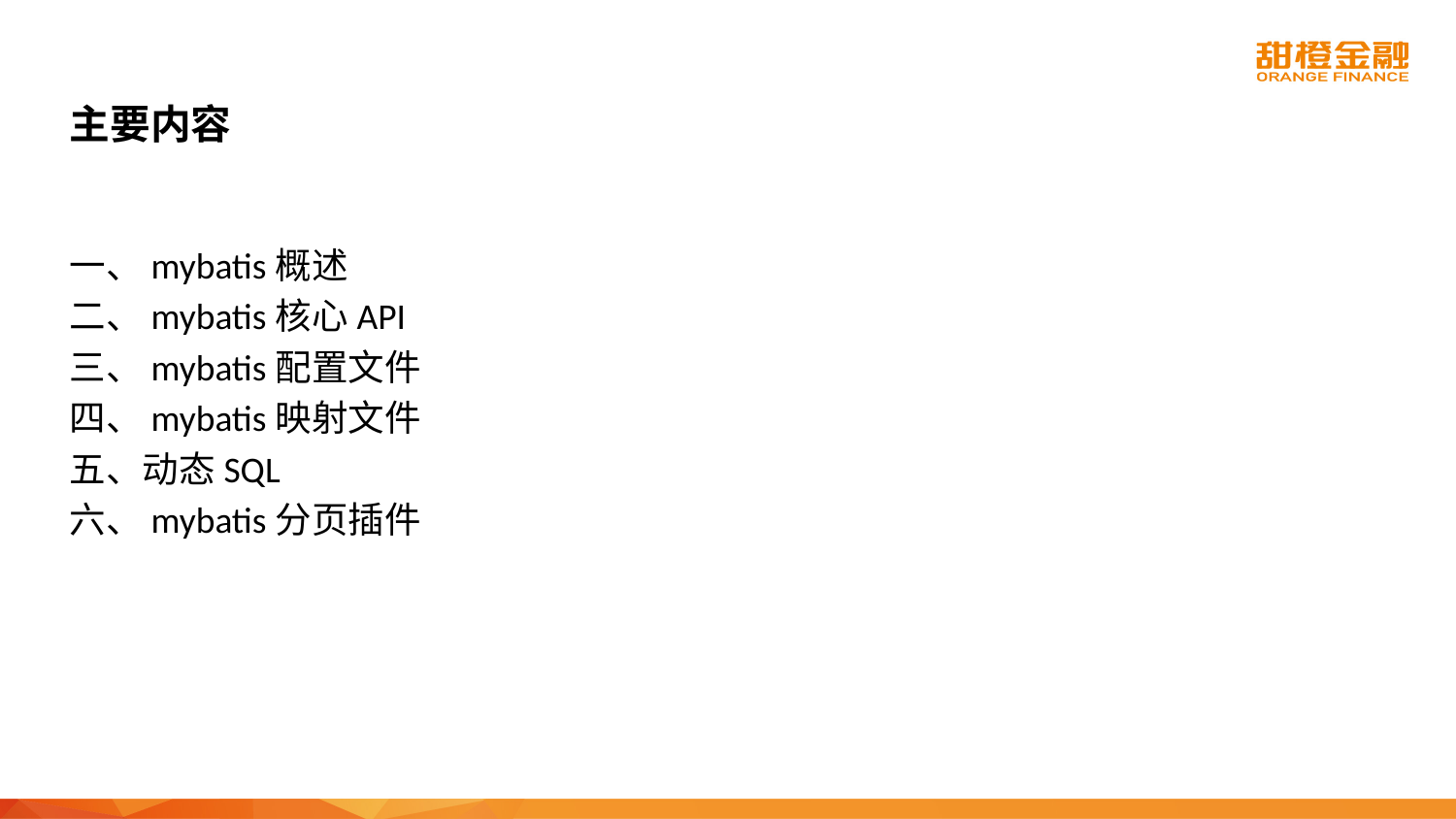

# 主要内容
一、mybatis概述
二、mybatis核心API
三、mybatis配置文件
四、mybatis映射文件
五、动态SQL
六、mybatis分页插件